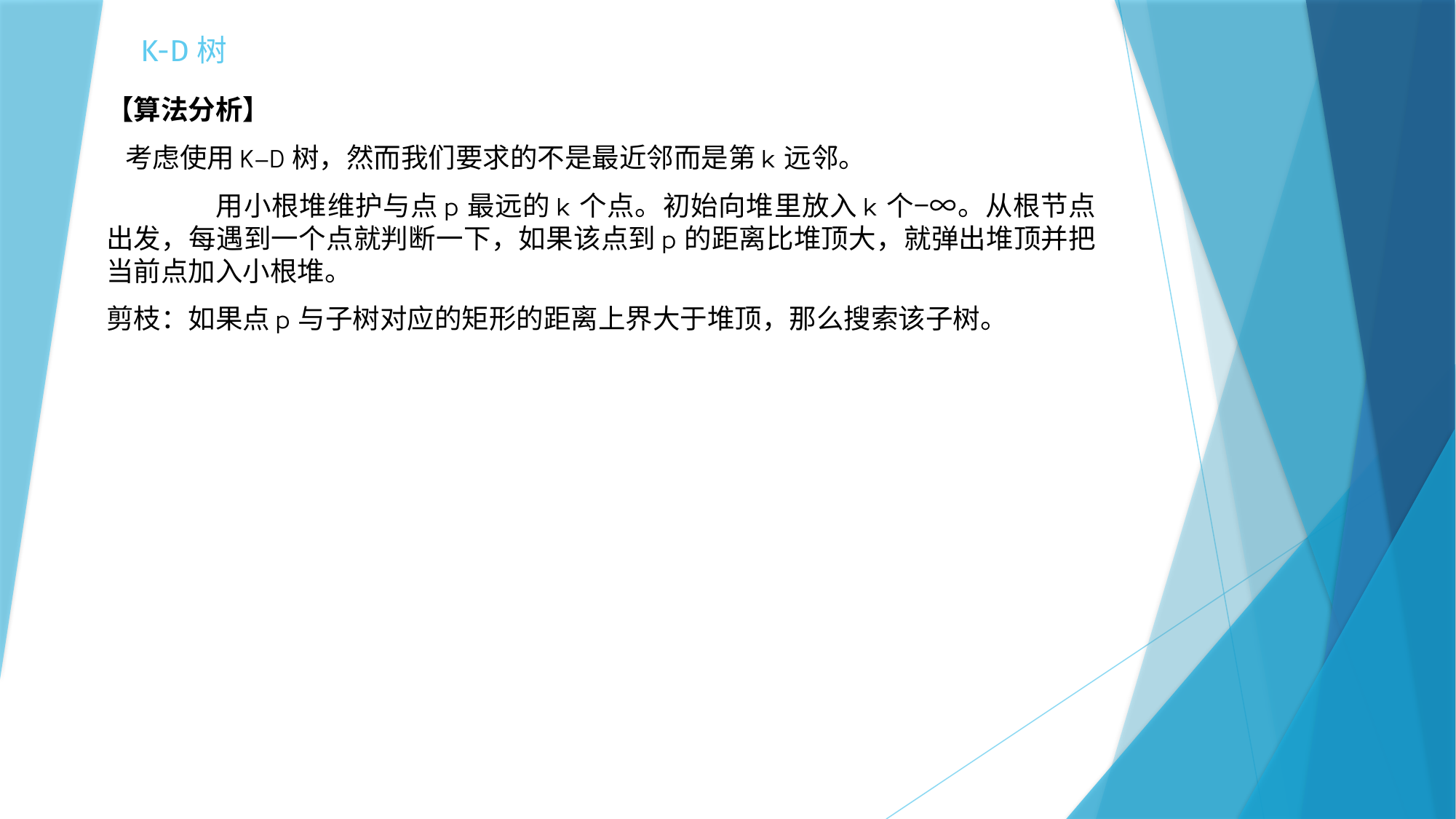

# K-D树
【算法分析】
  考虑使用K-D树，然而我们要求的不是最近邻而是第k远邻。
	用小根堆维护与点p最远的k个点。初始向堆里放入k个−∞。从根节点出发，每遇到一个点就判断一下，如果该点到p的距离比堆顶大，就弹出堆顶并把当前点加入小根堆。
剪枝：如果点p与子树对应的矩形的距离上界大于堆顶，那么搜索该子树。